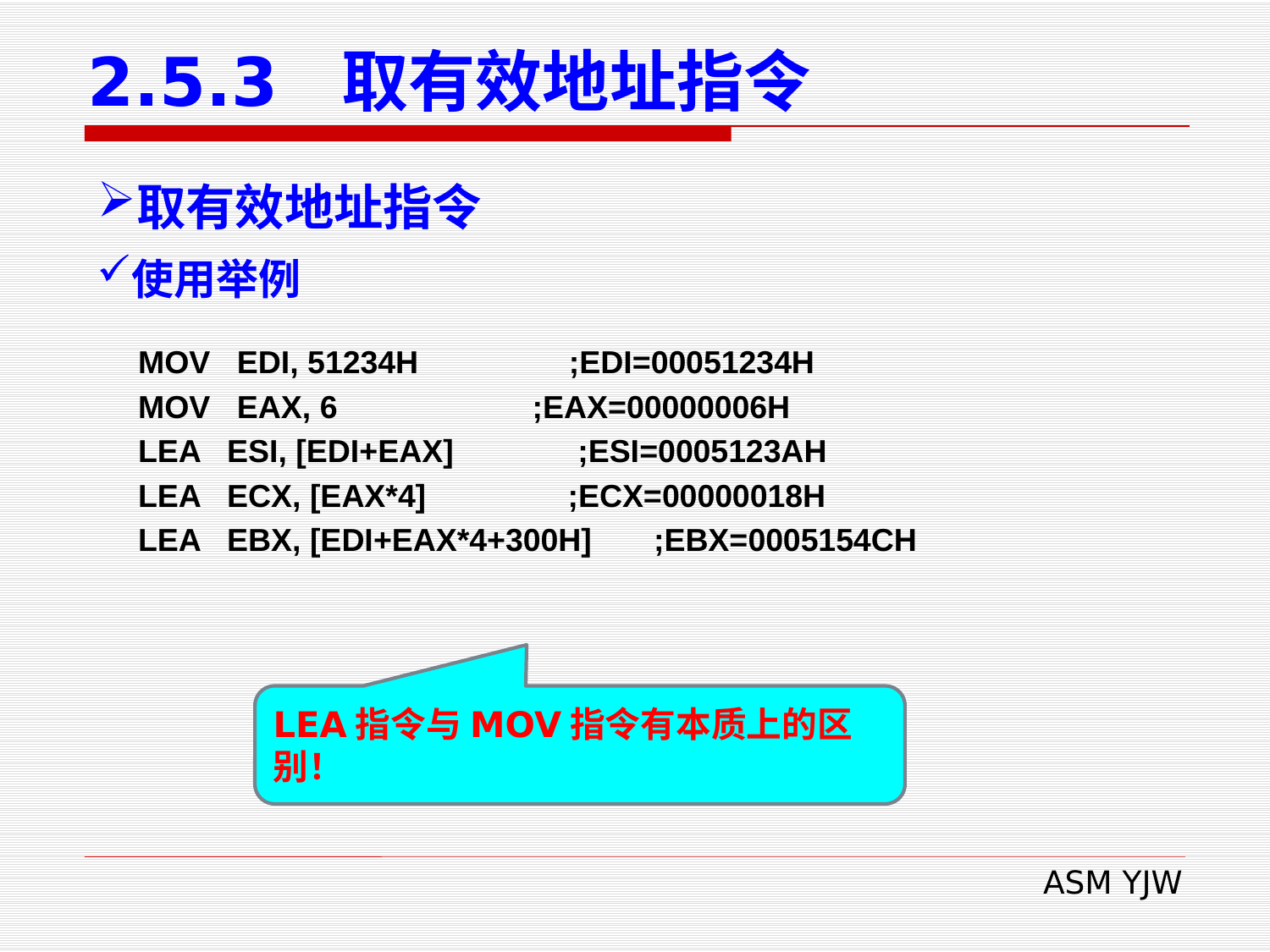

# 2.5.3  取有效地址指令
取有效地址指令
使用举例
    MOV   EDI, 51234H                 ;EDI=00051234H
    MOV   EAX, 6                      ;EAX=00000006H
    LEA   ESI, [EDI+EAX]              ;ESI=0005123AH
    LEA   ECX, [EAX*4]                ;ECX=00000018H
    LEA   EBX, [EDI+EAX*4+300H]       ;EBX=0005154CH
LEA指令与MOV指令有本质上的区别！